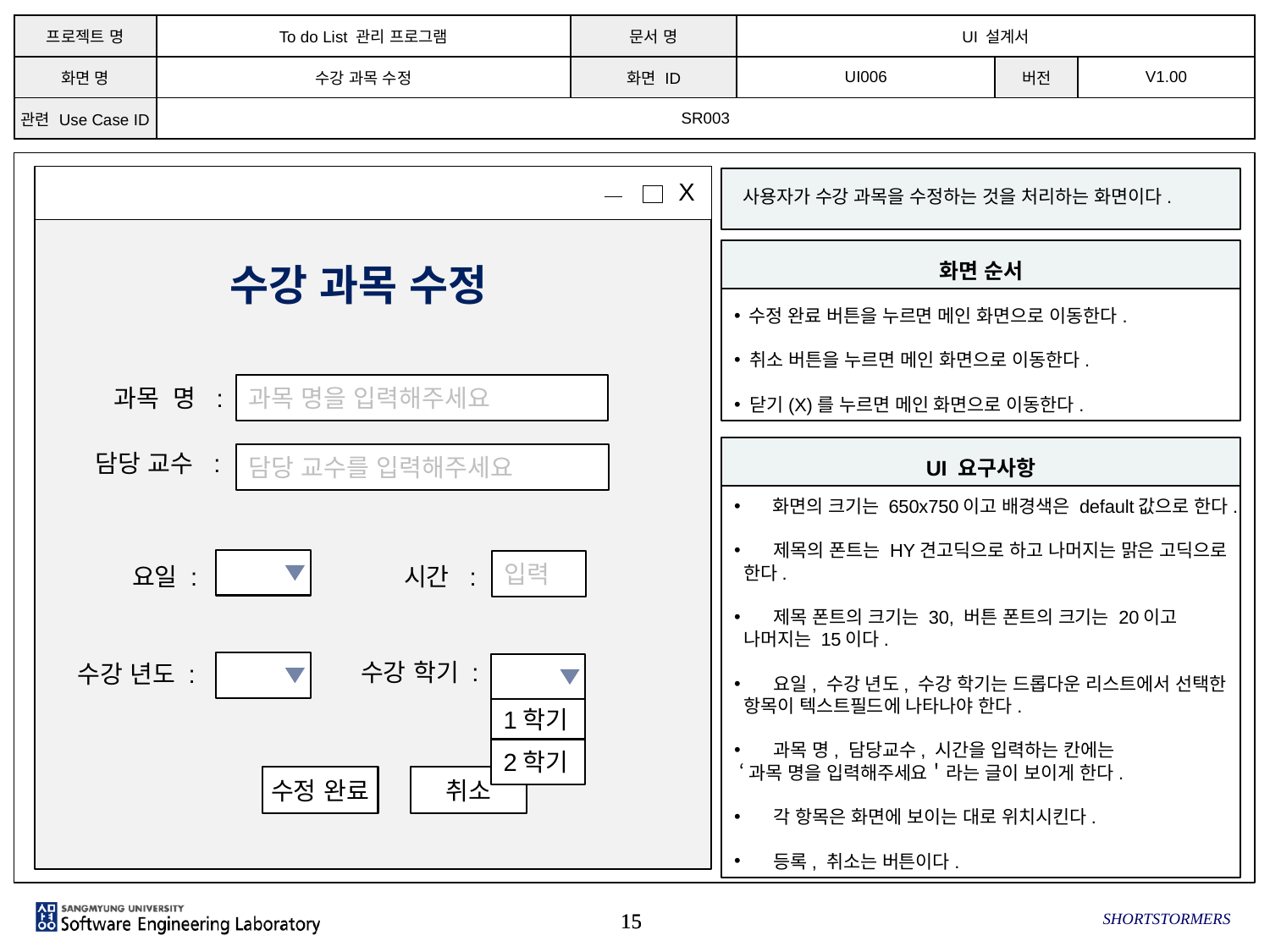

| 프로젝트 명 | To do List 관리 프로그램 | 문서 명 | UI 설계서 |  |  |
| --- | --- | --- | --- | --- | --- |
| 화면 명 | 수강 과목 수정 | 화면 ID | UI006 | 버전 | V1.00 |
| 관련 Use Case ID | SR003 |  |  |  |  |

X

수강 과목 수정
과목 명을 입력해주세요
과목  명  :
담당 교수  :
담당 교수를 입력해주세요

입력
시간  :
요일 :
수강 학기 :
수강 년도 :

1학기
2학기
수정 완료
취소

 사용자가 수강 과목을 수정하는 것을 처리하는 화면이다.

화면 순서
 수정 완료 버튼을 누르면 메인 화면으로 이동한다.

 취소 버튼을 누르면 메인 화면으로 이동한다.

 닫기(X)를 누르면 메인 화면으로 이동한다.

UI 요구사항
 화면의 크기는 650x750이고 배경색은 default값으로 한다.

 제목의 폰트는 HY견고딕으로 하고 나머지는 맑은 고딕으로
 한다.

 제목 폰트의 크기는 30, 버튼 폰트의 크기는 20이고
 나머지는 15이다.

 요일, 수강 년도, 수강 학기는 드롭다운 리스트에서 선택한
 항목이 텍스트필드에 나타나야 한다.

 과목 명, 담당교수, 시간을 입력하는 칸에는
 ‘과목 명을 입력해주세요＇라는 글이 보이게 한다.

 각 항목은 화면에 보이는 대로 위치시킨다.

 등록, 취소는 버튼이다.

SHORTSTORMERS